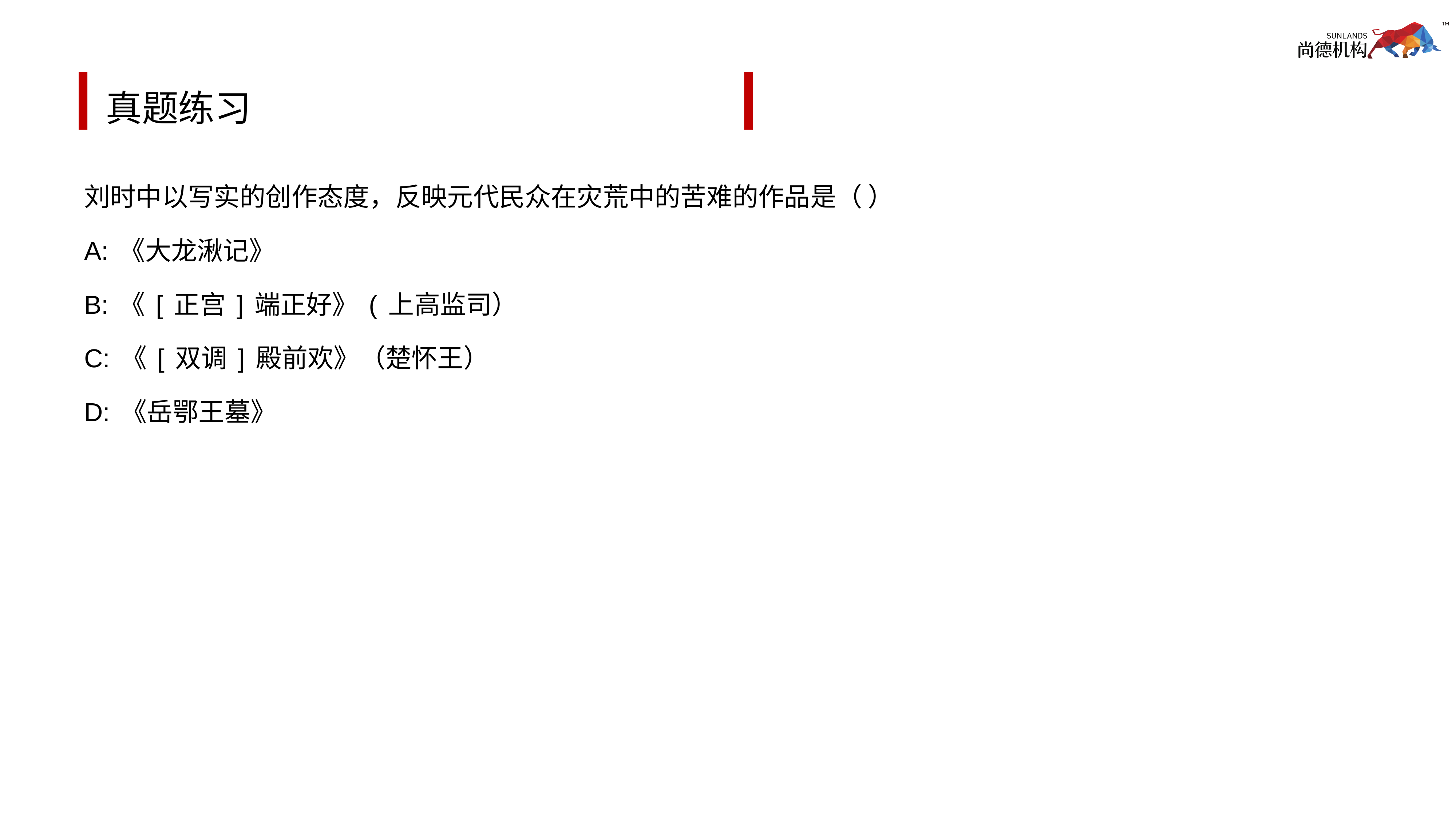

# 真题练习
刘时中以写实的创作态度，反映元代民众在灾荒中的苦难的作品是（ ）
A:《大龙湫记》
B:《[正宫]端正好》(上高监司）
C:《[双调]殿前欢》（楚怀王）
D:《岳鄂王墓》